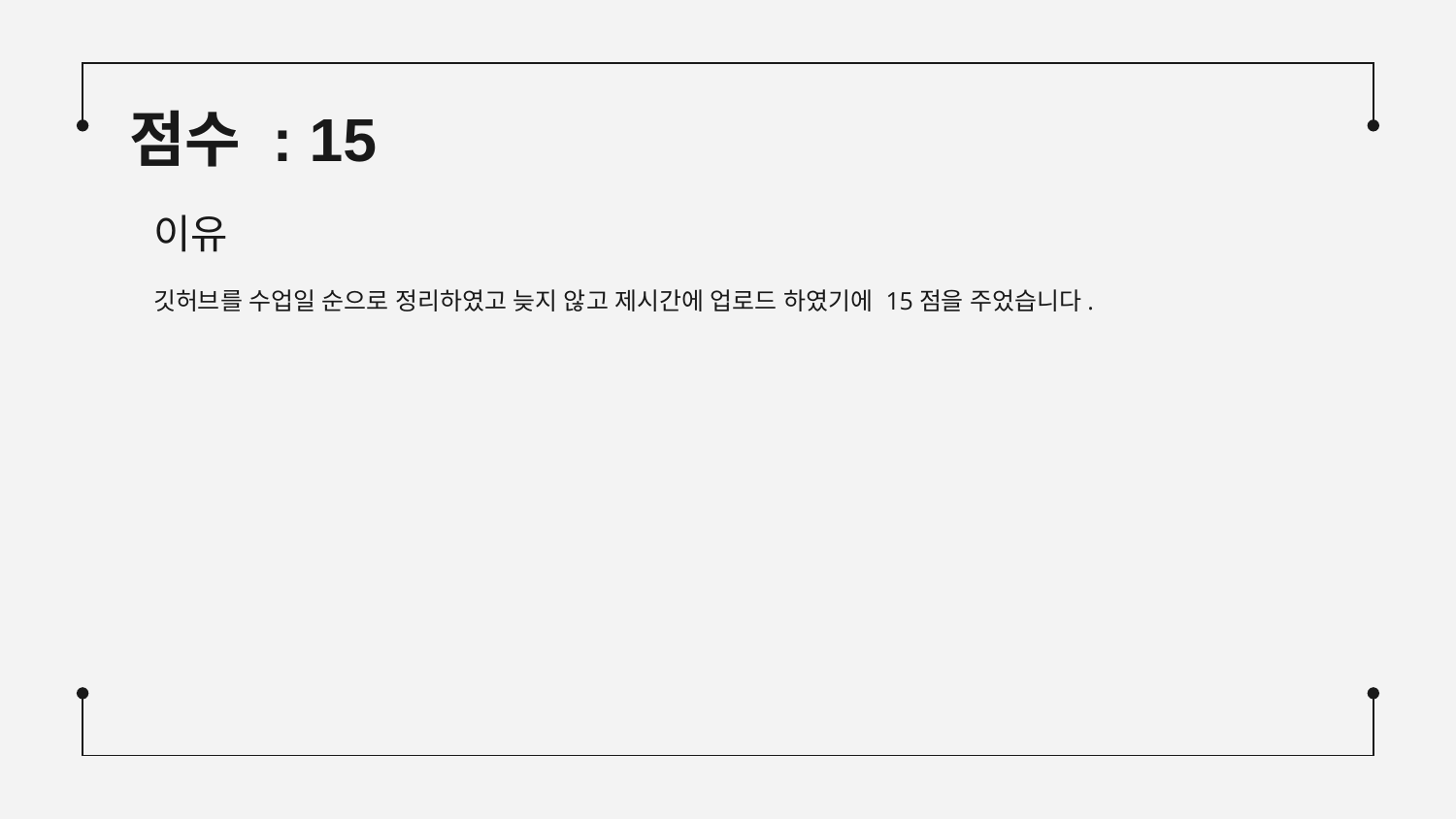

# 점수 : 15
이유

깃허브를 수업일 순으로 정리하였고 늦지 않고 제시간에 업로드 하였기에 15점을 주었습니다.